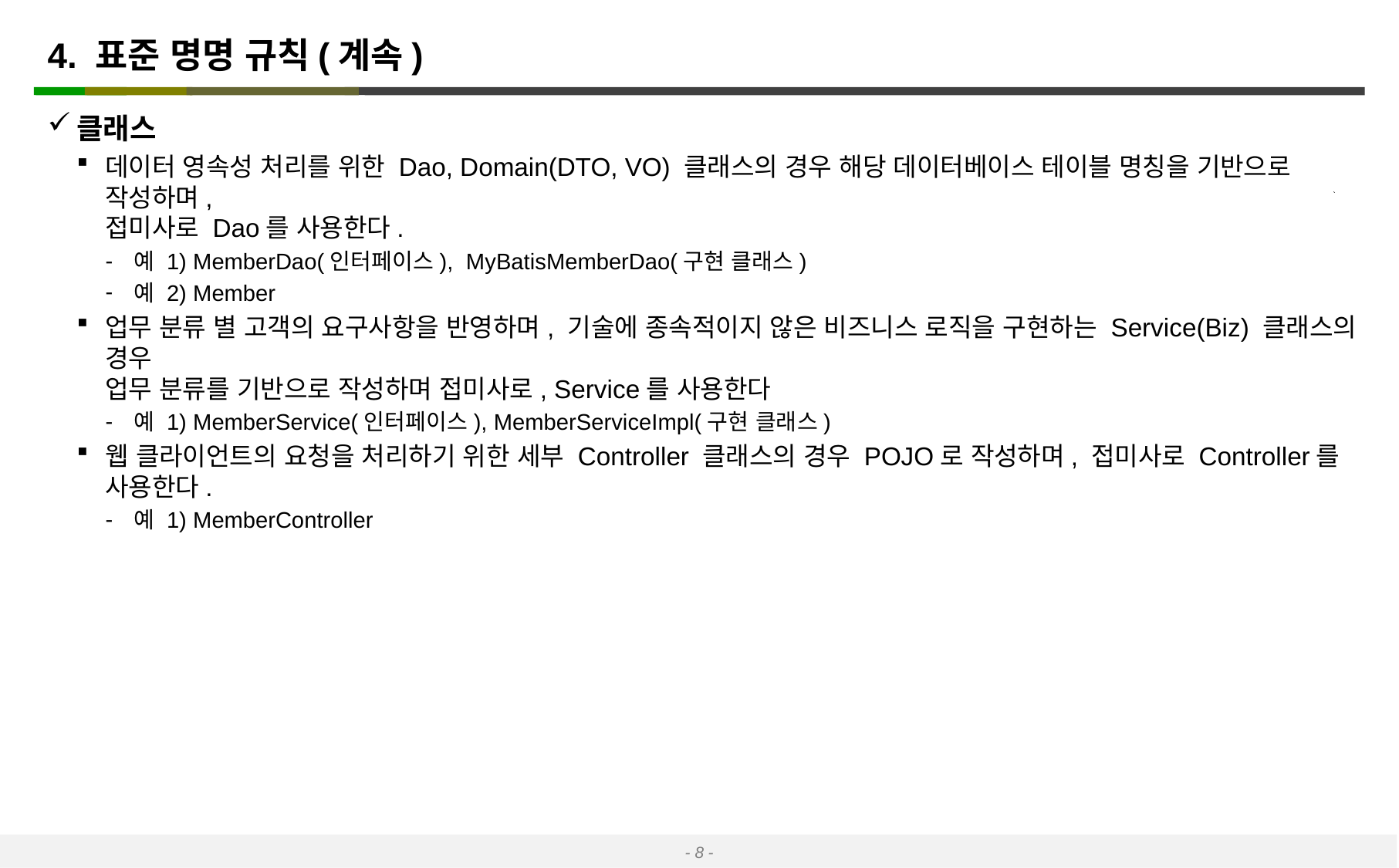

# 4. 표준 명명 규칙(계속)
클래스
데이터 영속성 처리를 위한 Dao, Domain(DTO, VO) 클래스의 경우 해당 데이터베이스 테이블 명칭을 기반으로 작성하며,
접미사로 Dao를 사용한다.
예 1) MemberDao(인터페이스),  MyBatisMemberDao(구현 클래스)
예 2) Member
업무 분류 별 고객의 요구사항을 반영하며, 기술에 종속적이지 않은 비즈니스 로직을 구현하는 Service(Biz) 클래스의 경우
업무 분류를 기반으로 작성하며 접미사로, Service를 사용한다
예 1) MemberService(인터페이스), MemberServiceImpl(구현 클래스)
웹 클라이언트의 요청을 처리하기 위한 세부 Controller 클래스의 경우 POJO로 작성하며, 접미사로 Controller를 사용한다.
예 1) MemberController